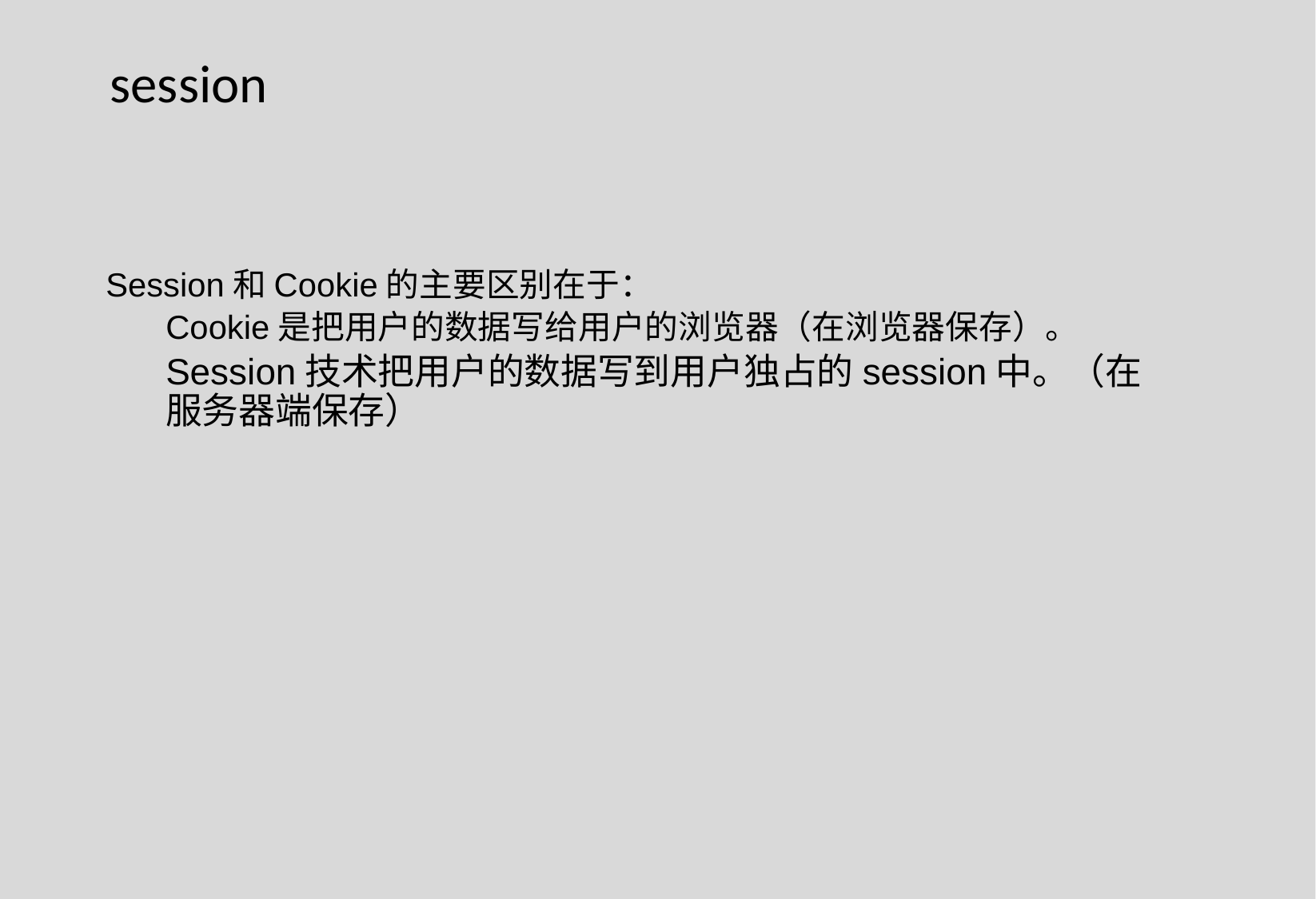

session
Session和Cookie的主要区别在于：
Cookie是把用户的数据写给用户的浏览器（在浏览器保存）。
Session技术把用户的数据写到用户独占的session中。（在服务器端保存）